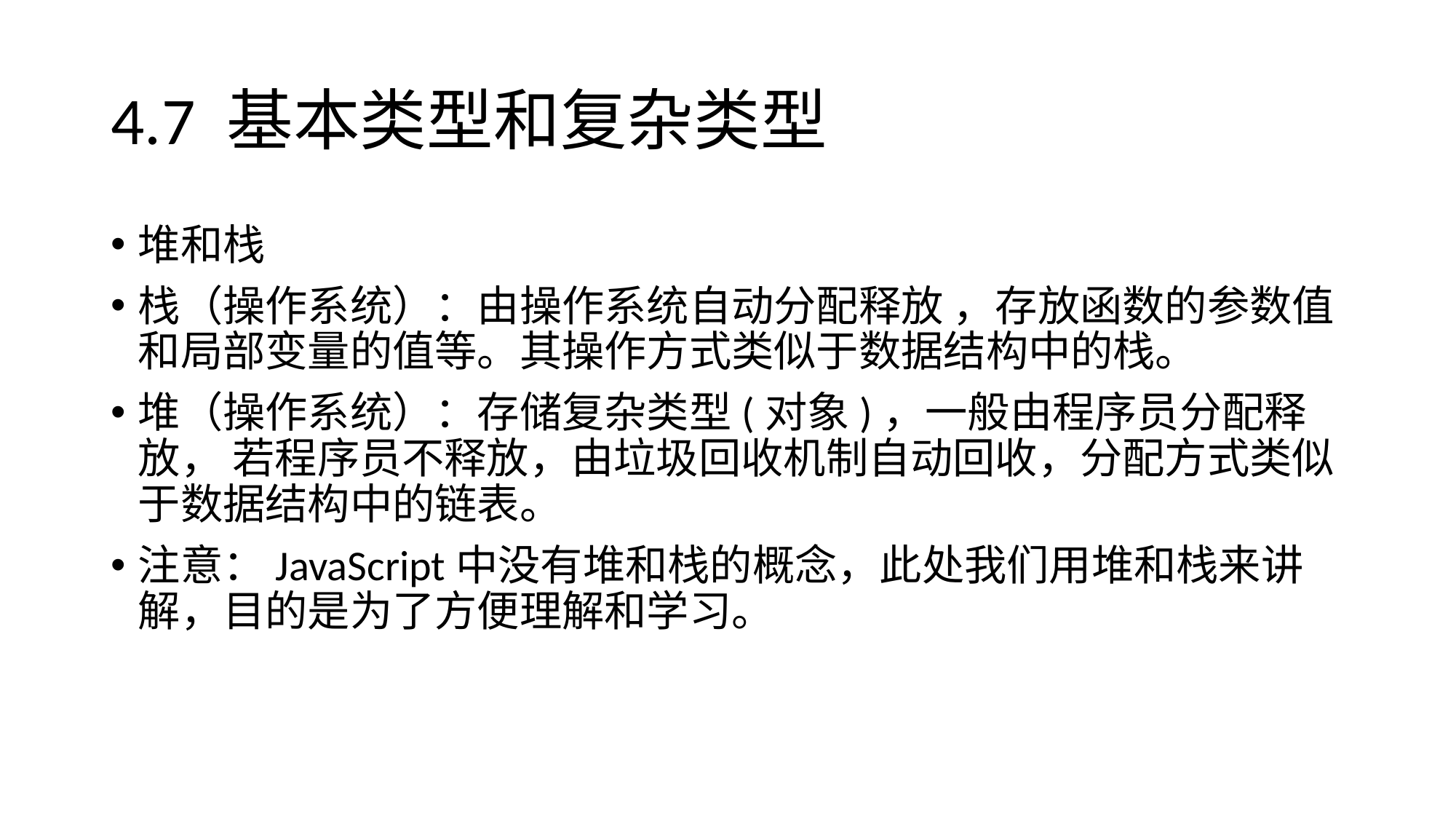

# 4.7 基本类型和复杂类型
堆和栈
栈（操作系统）：由操作系统自动分配释放 ，存放函数的参数值和局部变量的值等。其操作方式类似于数据结构中的栈。
堆（操作系统）：存储复杂类型(对象)，一般由程序员分配释放， 若程序员不释放，由垃圾回收机制自动回收，分配方式类似于数据结构中的链表。
注意：JavaScript中没有堆和栈的概念，此处我们用堆和栈来讲解，目的是为了方便理解和学习。